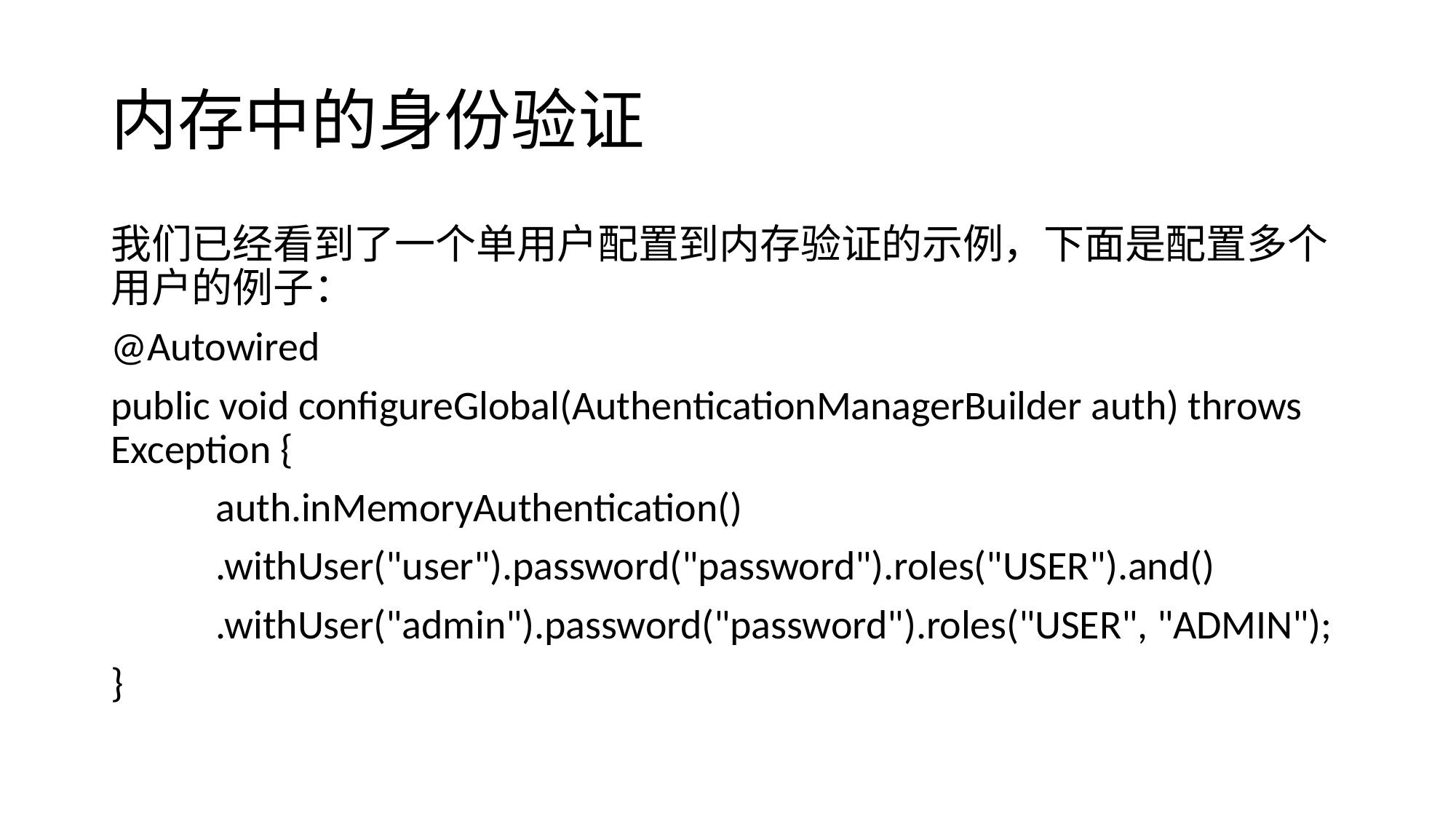

# 内存中的身份验证
我们已经看到了一个单用户配置到内存验证的示例，下面是配置多个用户的例子：
@Autowired
public void configureGlobal(AuthenticationManagerBuilder auth) throws Exception {
	auth.inMemoryAuthentication()
		.withUser("user").password("password").roles("USER").and()
		.withUser("admin").password("password").roles("USER", "ADMIN");
}